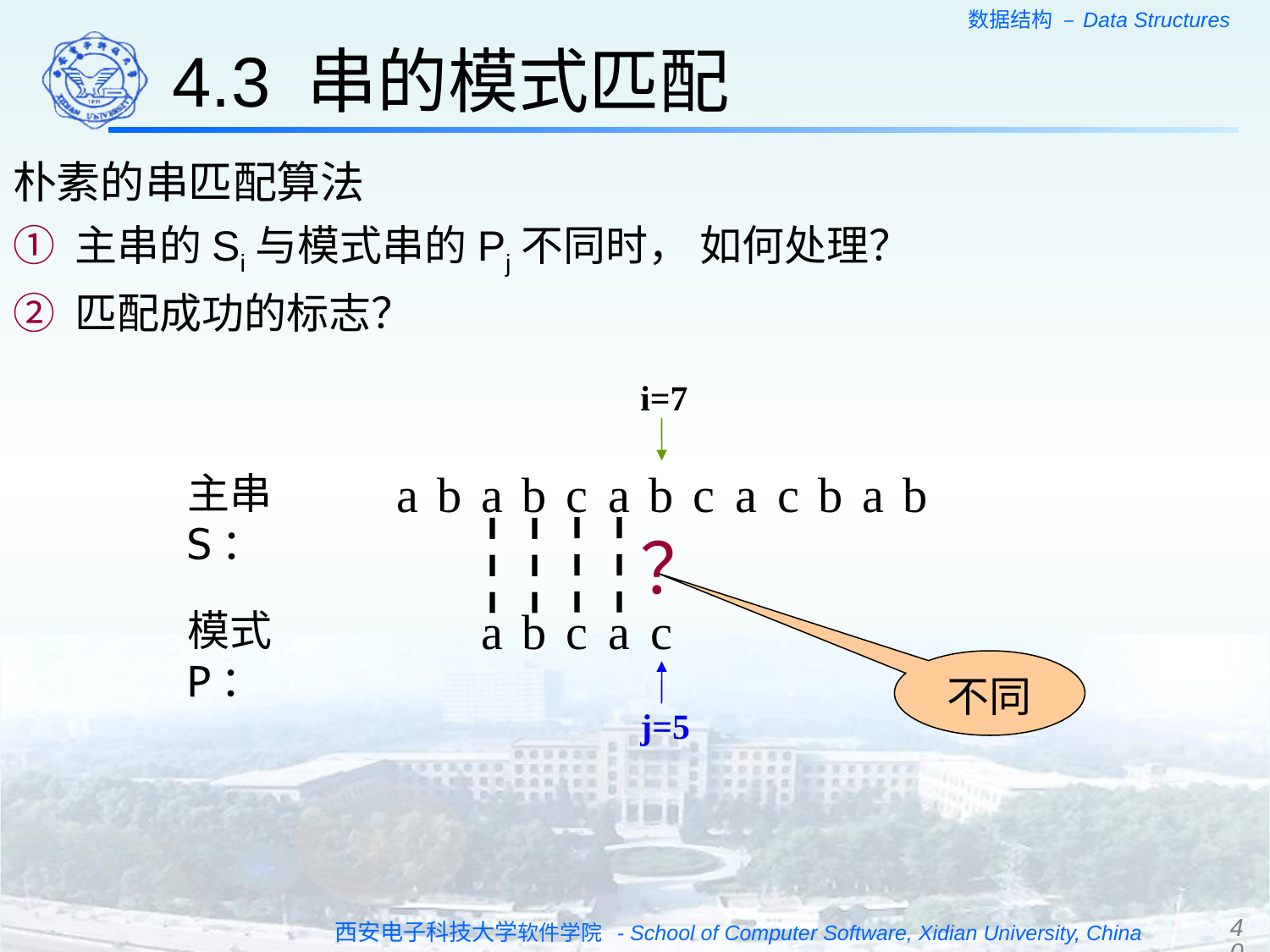

4.3 串的模式匹配
朴素的串匹配算法
① 主串的Si与模式串的Pj不同时， 如何处理？
② 匹配成功的标志？
i=7

j=5
主串S：
a
b
a
b
c
a
b
c
a
c
b
a
b

？
模式P：
a
b
c
a
c
不同
40